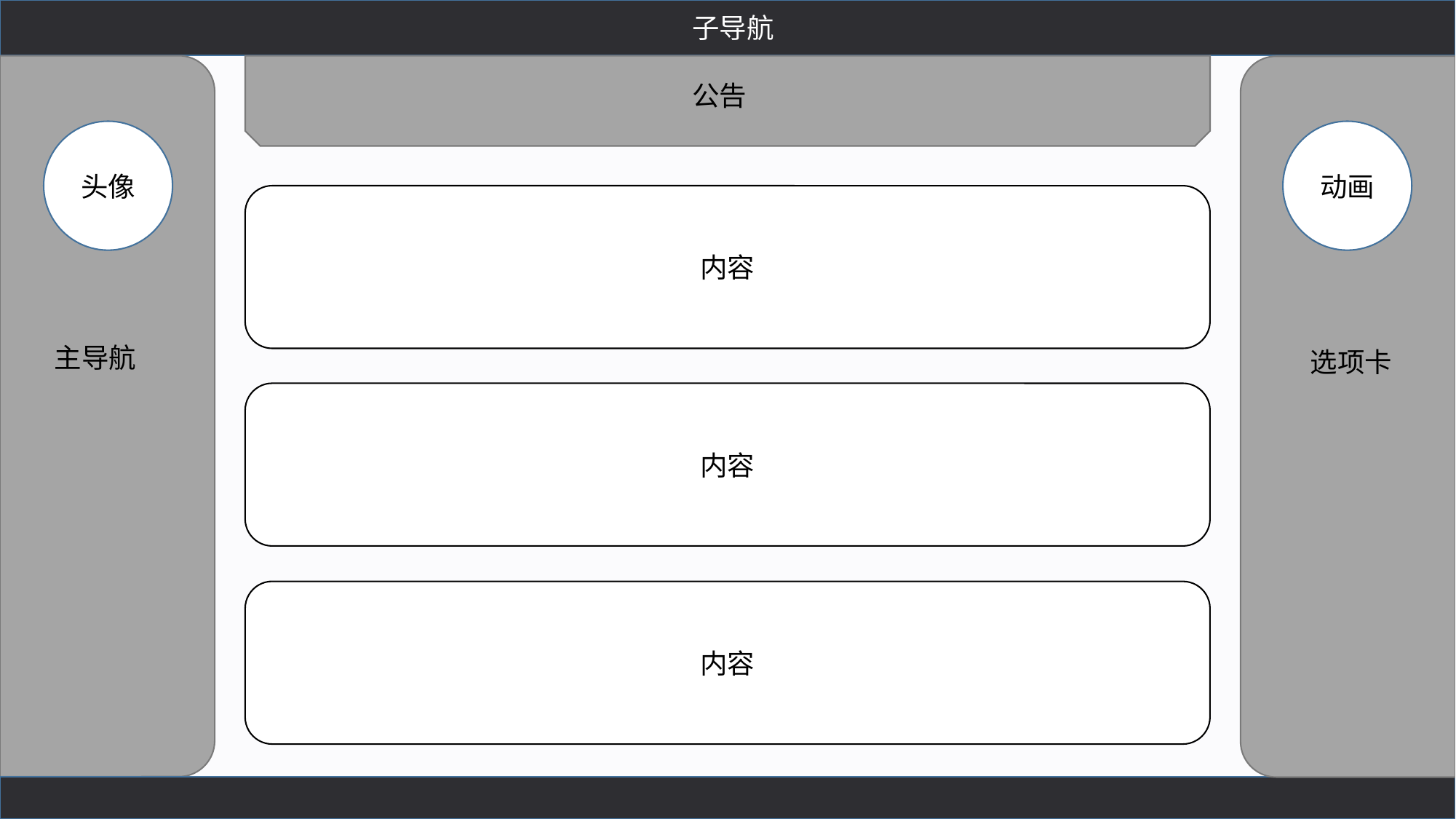

子导航

公告
头像
动画
内容

主导航
选项卡
内容
内容